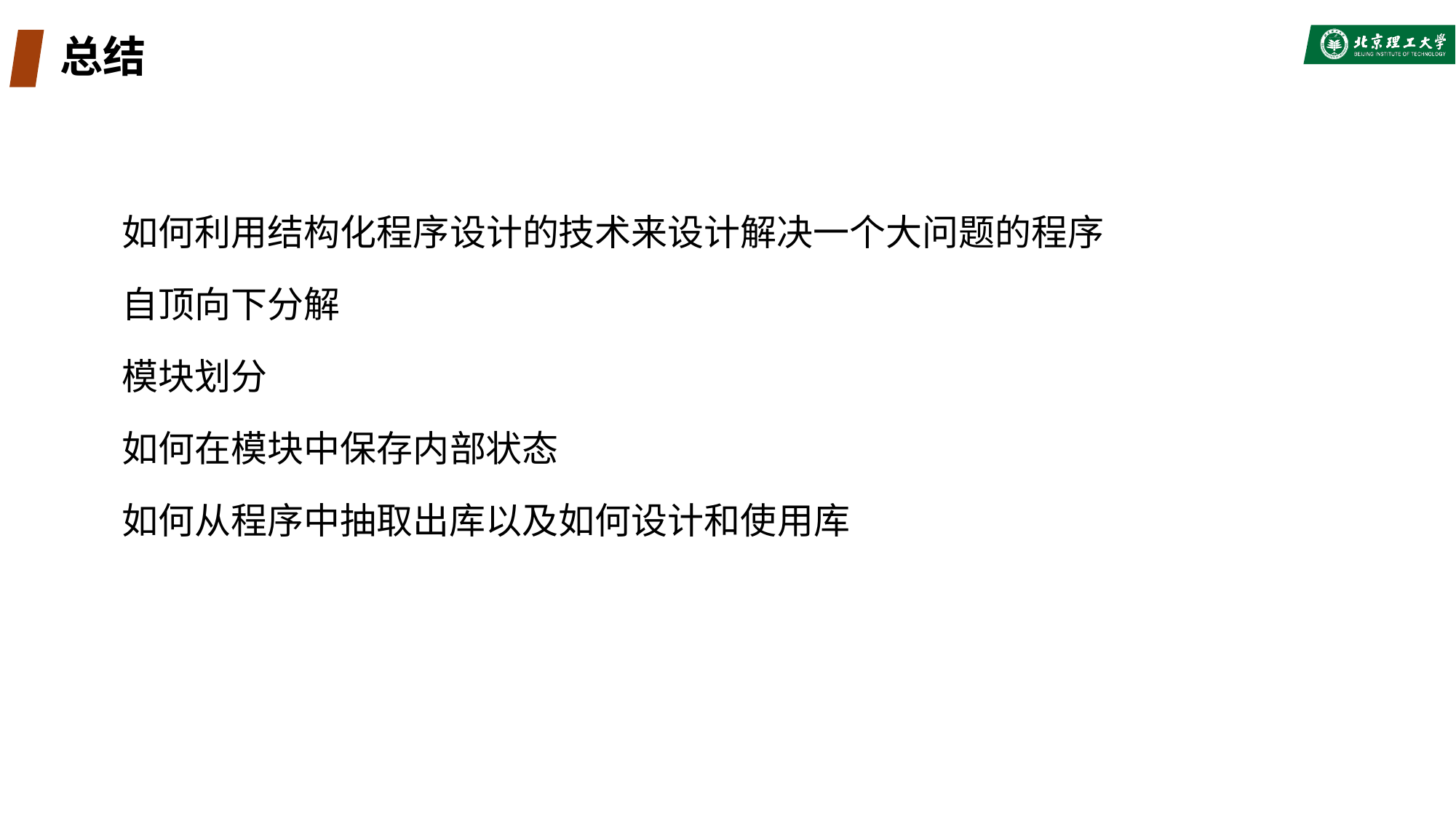

# 总结
如何利用结构化程序设计的技术来设计解决一个大问题的程序
自顶向下分解
模块划分
如何在模块中保存内部状态
如何从程序中抽取出库以及如何设计和使用库